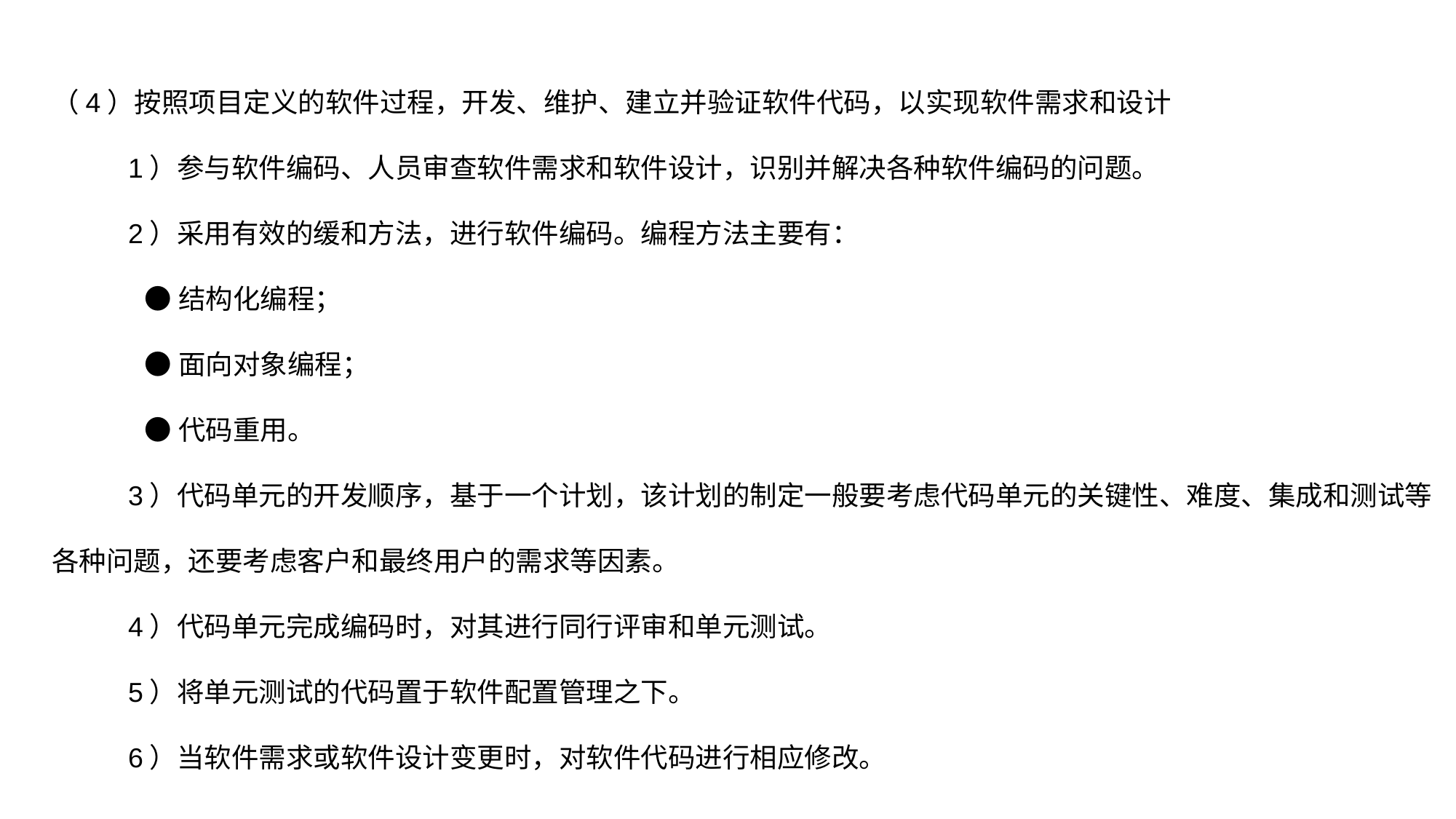

（4）按照项目定义的软件过程，开发、维护、建立并验证软件代码，以实现软件需求和设计
          1）参与软件编码、人员审查软件需求和软件设计，识别并解决各种软件编码的问题。
          2）采用有效的缓和方法，进行软件编码。编程方法主要有：
               ●结构化编程；
               ●面向对象编程；
               ●代码重用。
          3）代码单元的开发顺序，基于一个计划，该计划的制定一般要考虑代码单元的关键性、难度、集成和测试等各种问题，还要考虑客户和最终用户的需求等因素。
          4）代码单元完成编码时，对其进行同行评审和单元测试。
          5）将单元测试的代码置于软件配置管理之下。
          6）当软件需求或软件设计变更时，对软件代码进行相应修改。